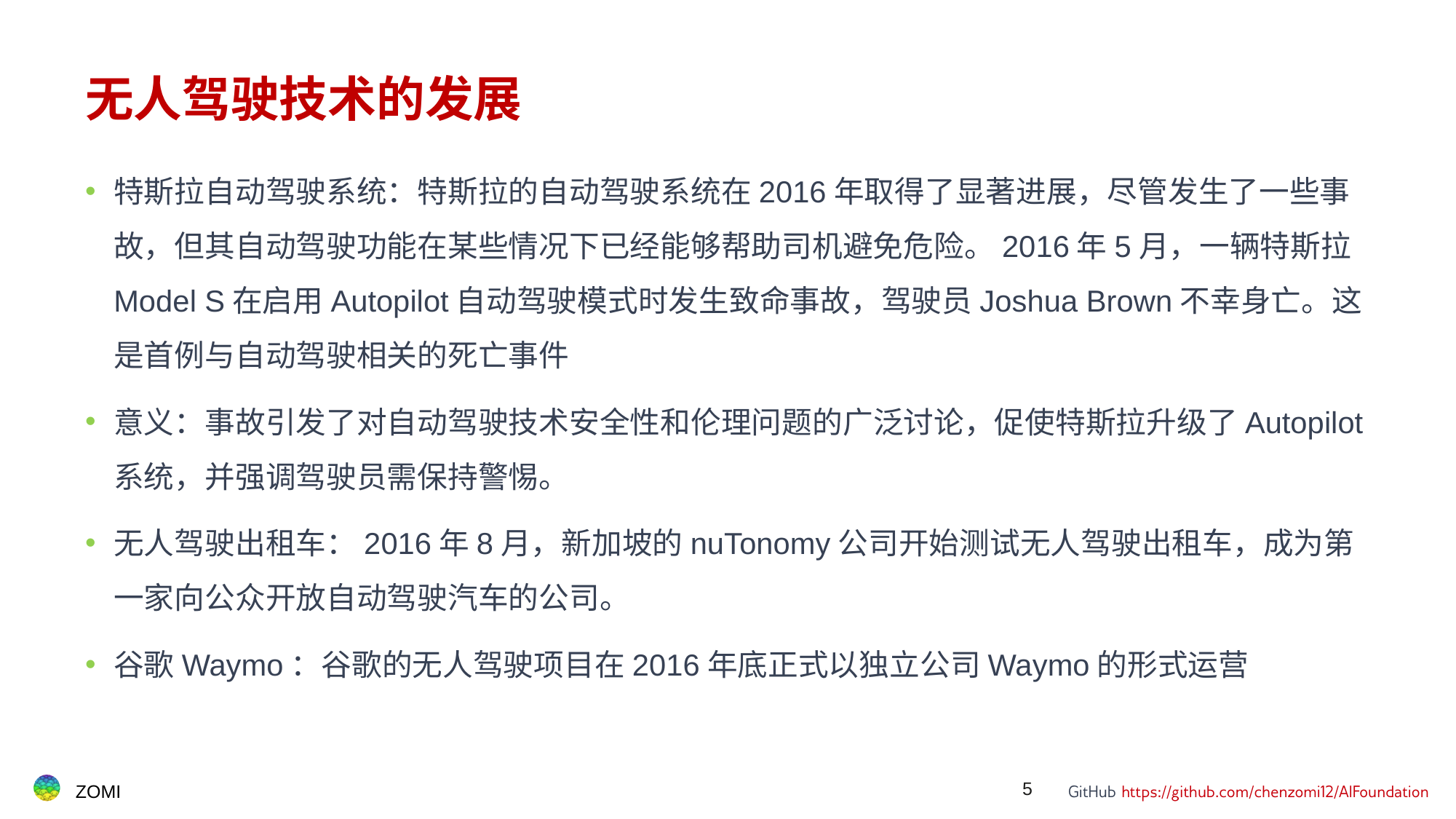

# 无人驾驶技术的发展
特斯拉自动驾驶系统：特斯拉的自动驾驶系统在2016年取得了显著进展，尽管发生了一些事故，但其自动驾驶功能在某些情况下已经能够帮助司机避免危险。2016年5月，一辆特斯拉Model S在启用Autopilot自动驾驶模式时发生致命事故，驾驶员Joshua Brown不幸身亡。这是首例与自动驾驶相关的死亡事件
意义：事故引发了对自动驾驶技术安全性和伦理问题的广泛讨论，促使特斯拉升级了Autopilot系统，并强调驾驶员需保持警惕。
无人驾驶出租车：2016年8月，新加坡的nuTonomy公司开始测试无人驾驶出租车，成为第一家向公众开放自动驾驶汽车的公司。
谷歌Waymo：谷歌的无人驾驶项目在2016年底正式以独立公司Waymo的形式运营